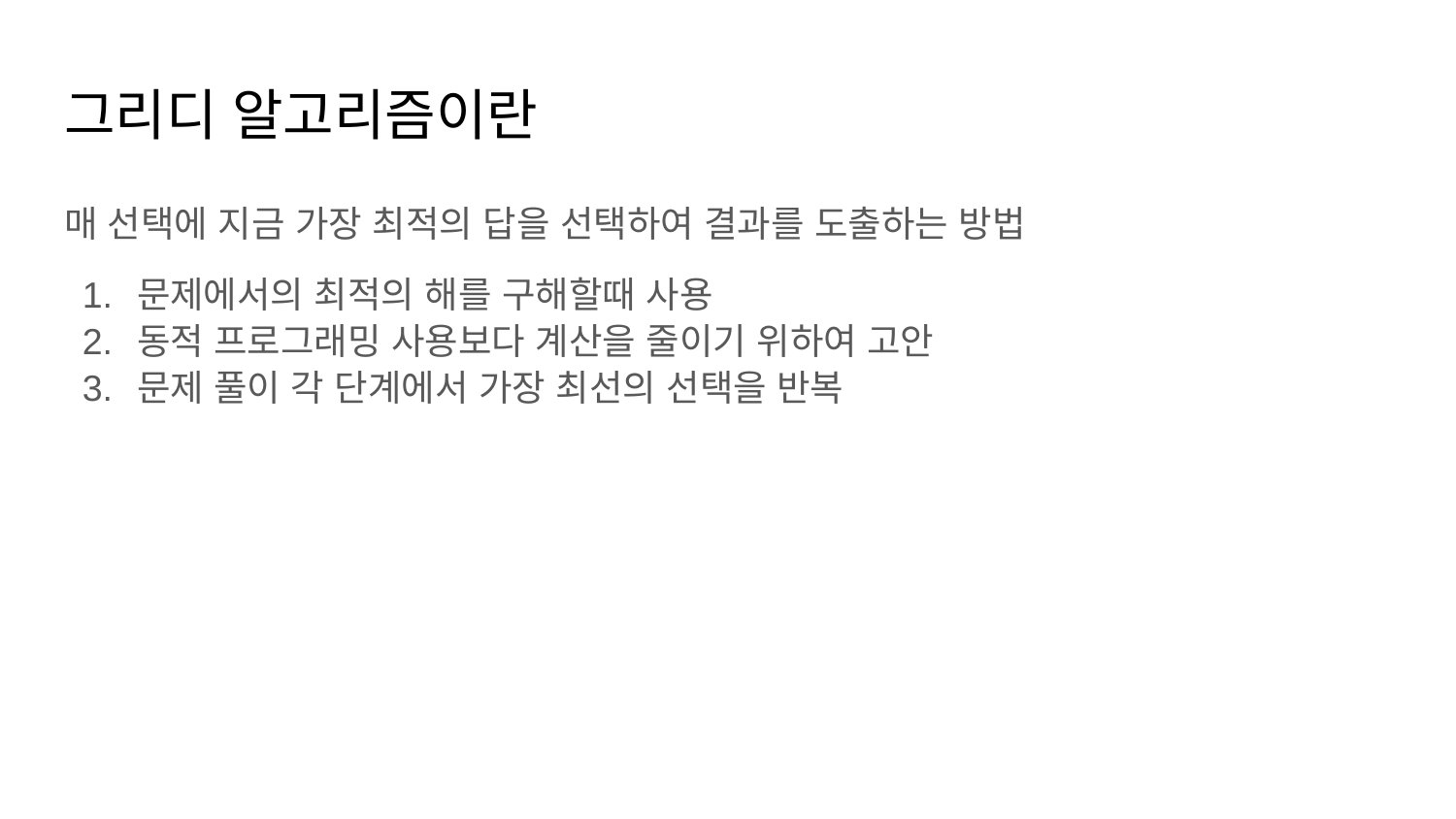

# 그리디 알고리즘이란
매 선택에 지금 가장 최적의 답을 선택하여 결과를 도출하는 방법
문제에서의 최적의 해를 구해할때 사용
동적 프로그래밍 사용보다 계산을 줄이기 위하여 고안
문제 풀이 각 단계에서 가장 최선의 선택을 반복